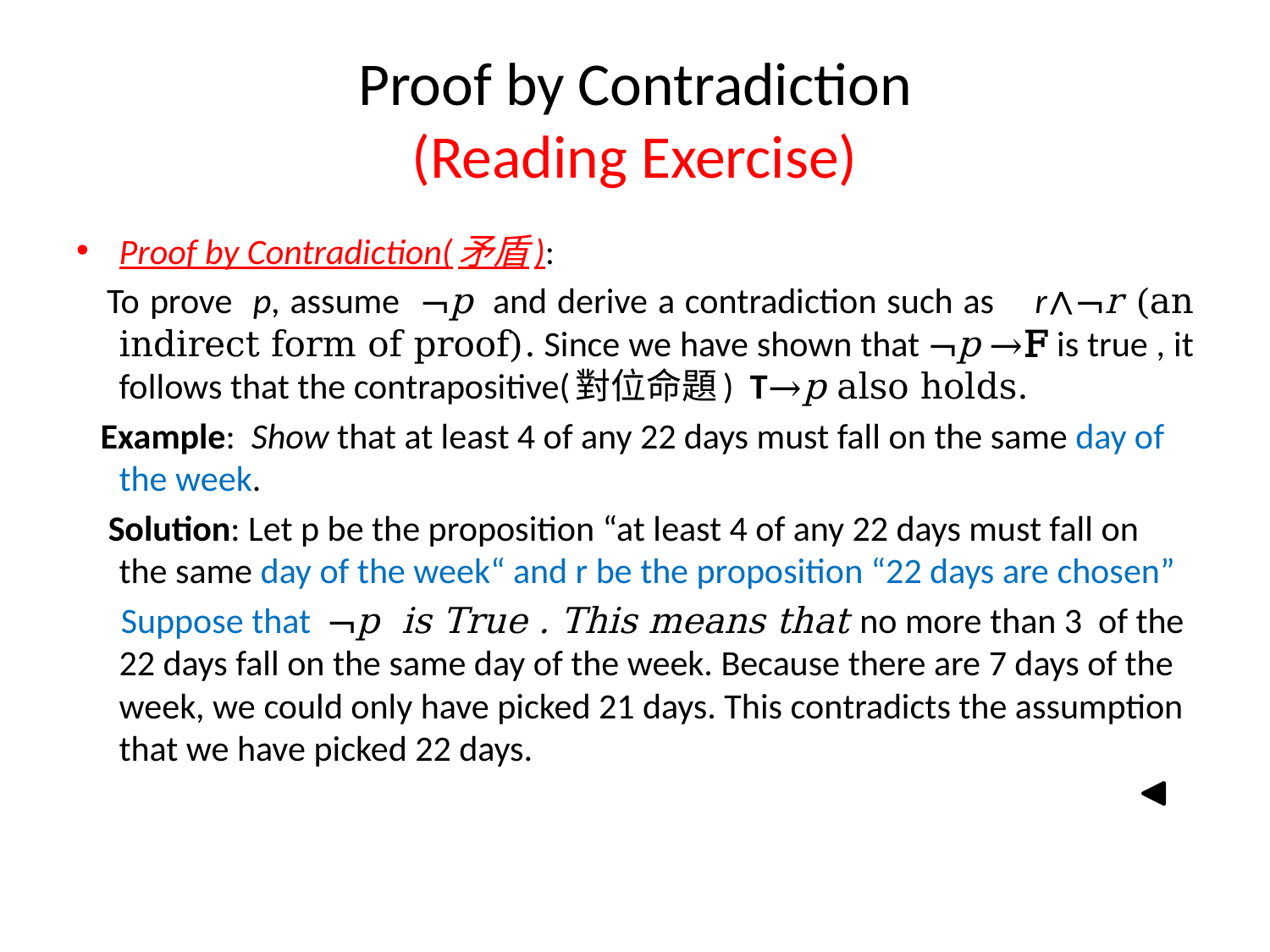

# Proof by Contradiction (Reading Exercise)
Proof by Contradiction(矛盾):
   To prove  p, assume  ¬p  and derive a contradiction such as    r∧¬r (an indirect form of proof). Since we have shown that ¬p →F is true , it follows that the contrapositive(對位命題)  T→p also holds.
   Example:  Show that at least 4 of any 22 days must fall on the same day of the week.
    Solution: Let p be the proposition “at least 4 of any 22 days must fall on the same day of the week“ and r be the proposition “22 days are chosen”
Suppose that  ¬p  is True . This means that no more than 3  of the 22 days fall on the same day of the week. Because there are 7 days of the week, we could only have picked 21 days. This contradicts the assumption that we have picked 22 days.